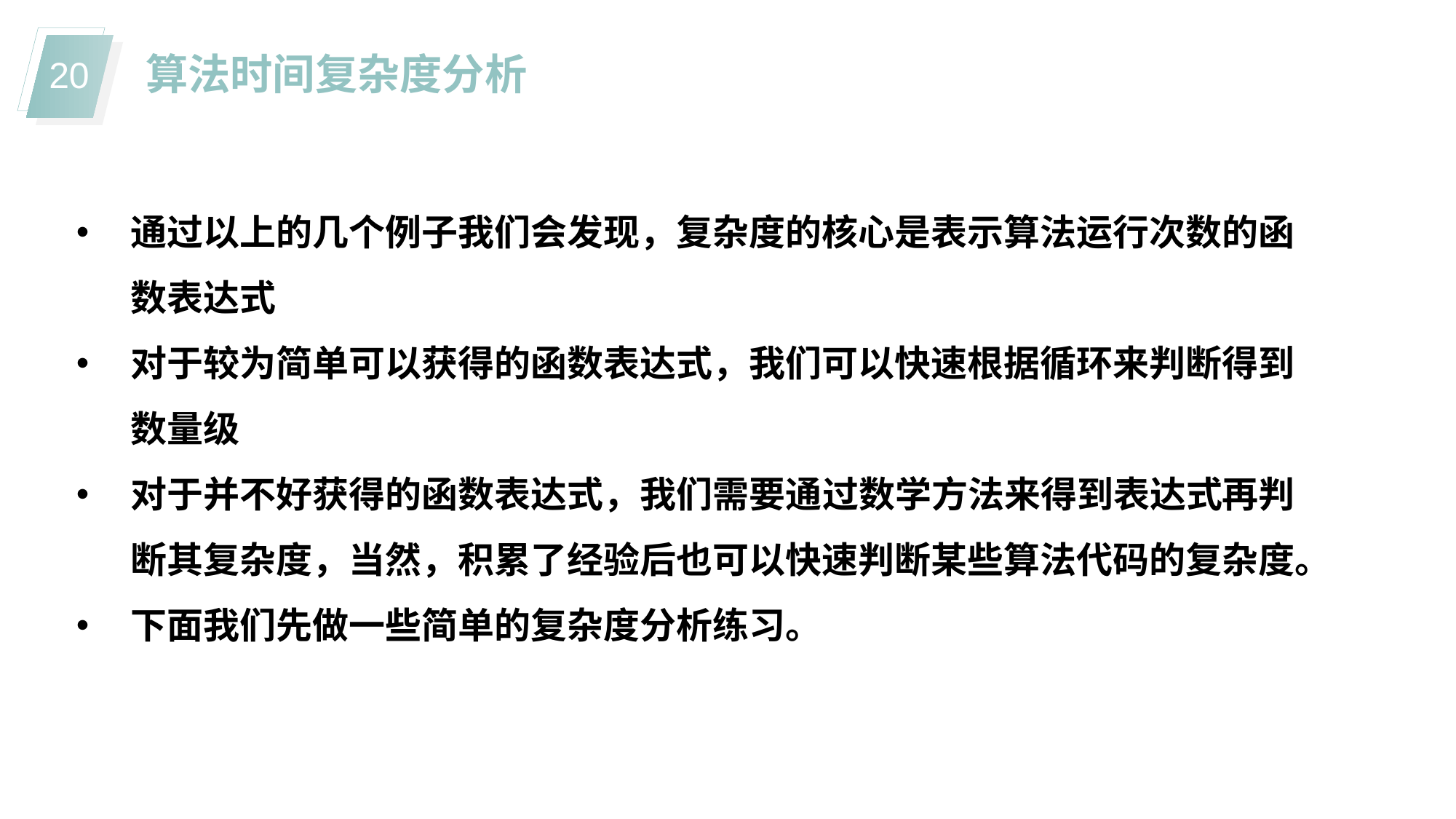

算法时间复杂度分析
通过以上的几个例子我们会发现，复杂度的核心是表示算法运行次数的函数表达式
对于较为简单可以获得的函数表达式，我们可以快速根据循环来判断得到数量级
对于并不好获得的函数表达式，我们需要通过数学方法来得到表达式再判断其复杂度，当然，积累了经验后也可以快速判断某些算法代码的复杂度。
下面我们先做一些简单的复杂度分析练习。